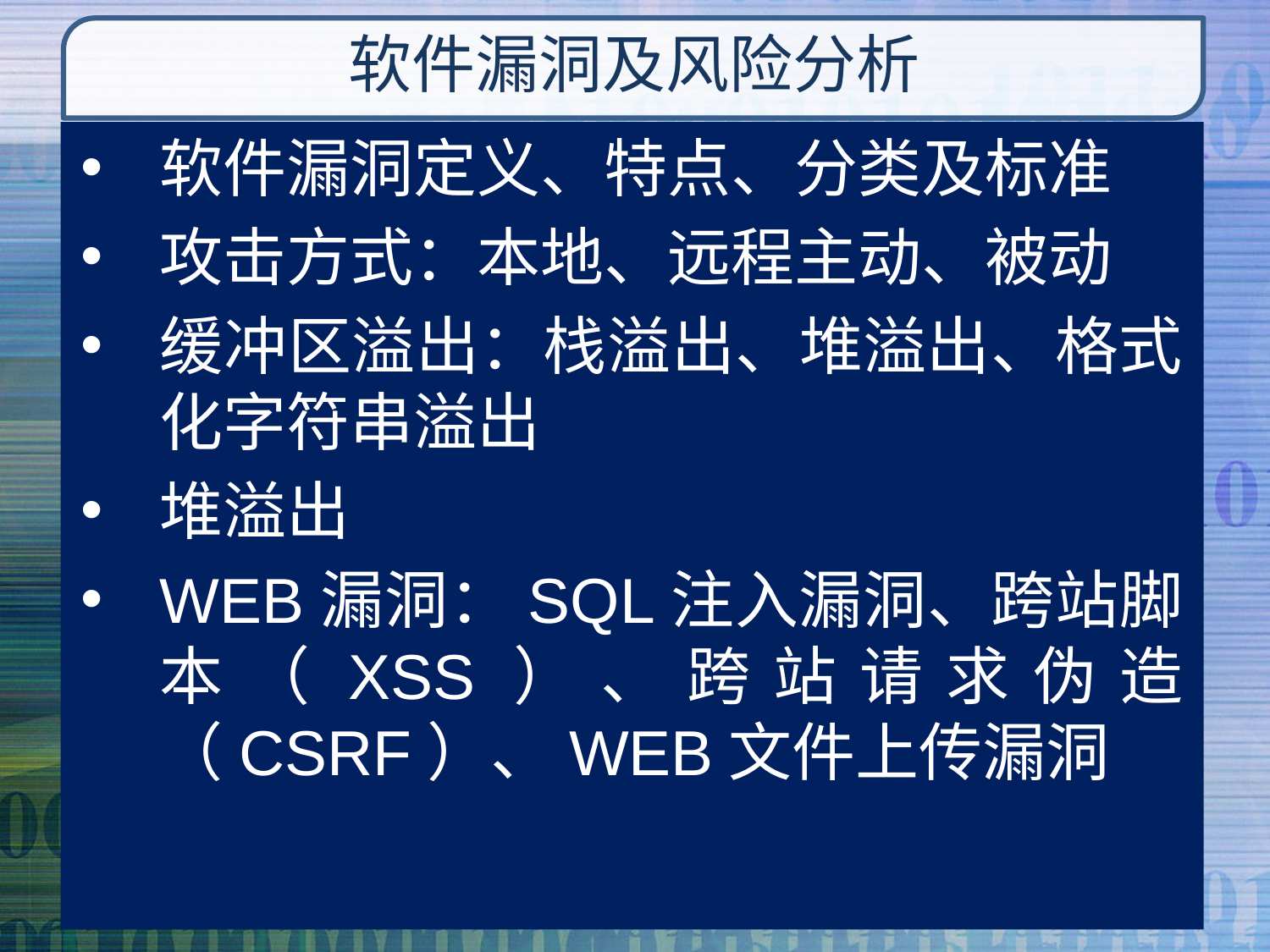

# 软件漏洞及风险分析
软件漏洞定义、特点、分类及标准
攻击方式：本地、远程主动、被动
缓冲区溢出：栈溢出、堆溢出、格式化字符串溢出
堆溢出
WEB漏洞：SQL注入漏洞、跨站脚本（XSS）、跨站请求伪造（CSRF）、WEB文件上传漏洞